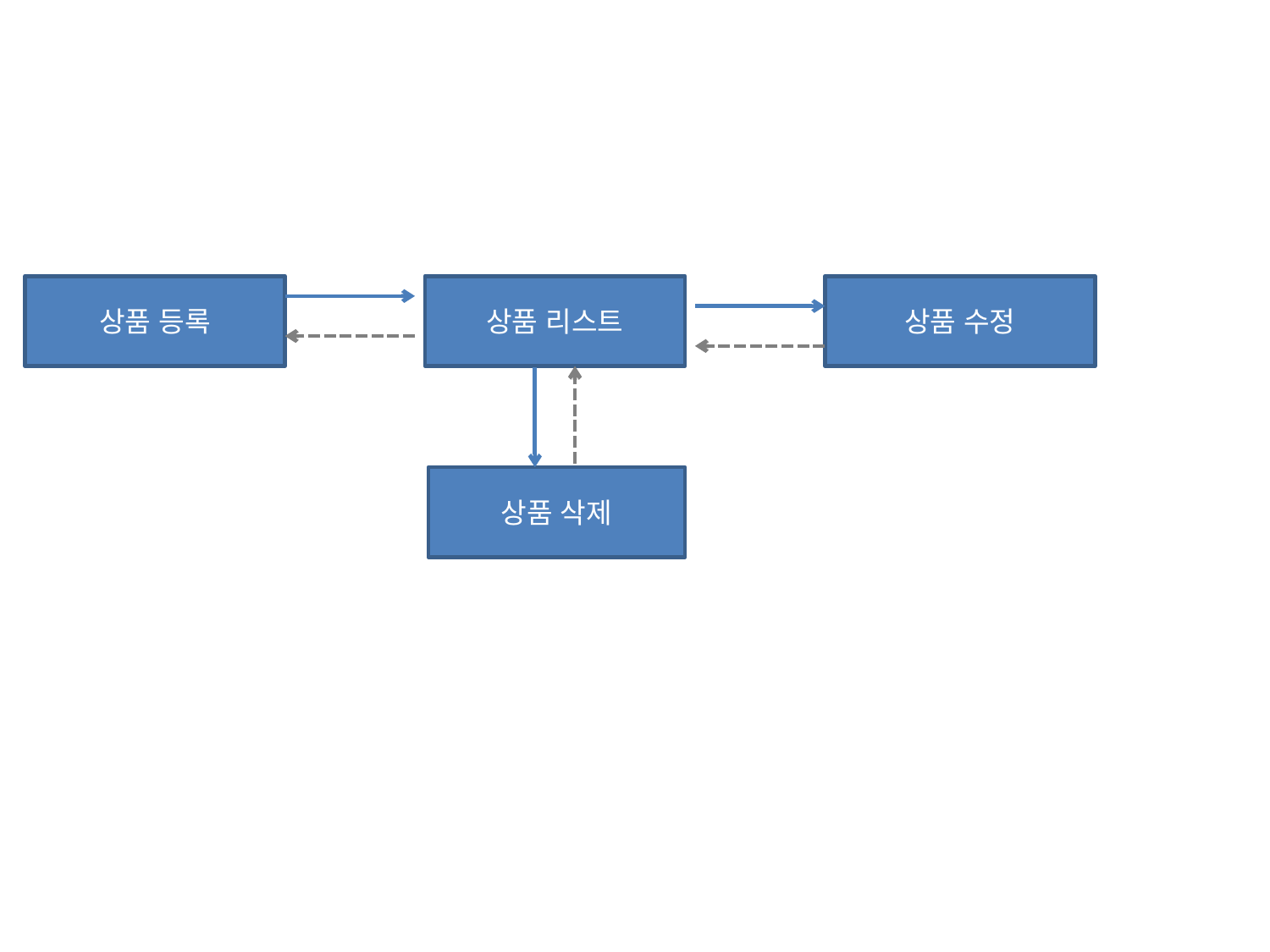

상품 등록
상품 리스트
상품 수정
상품 삭제